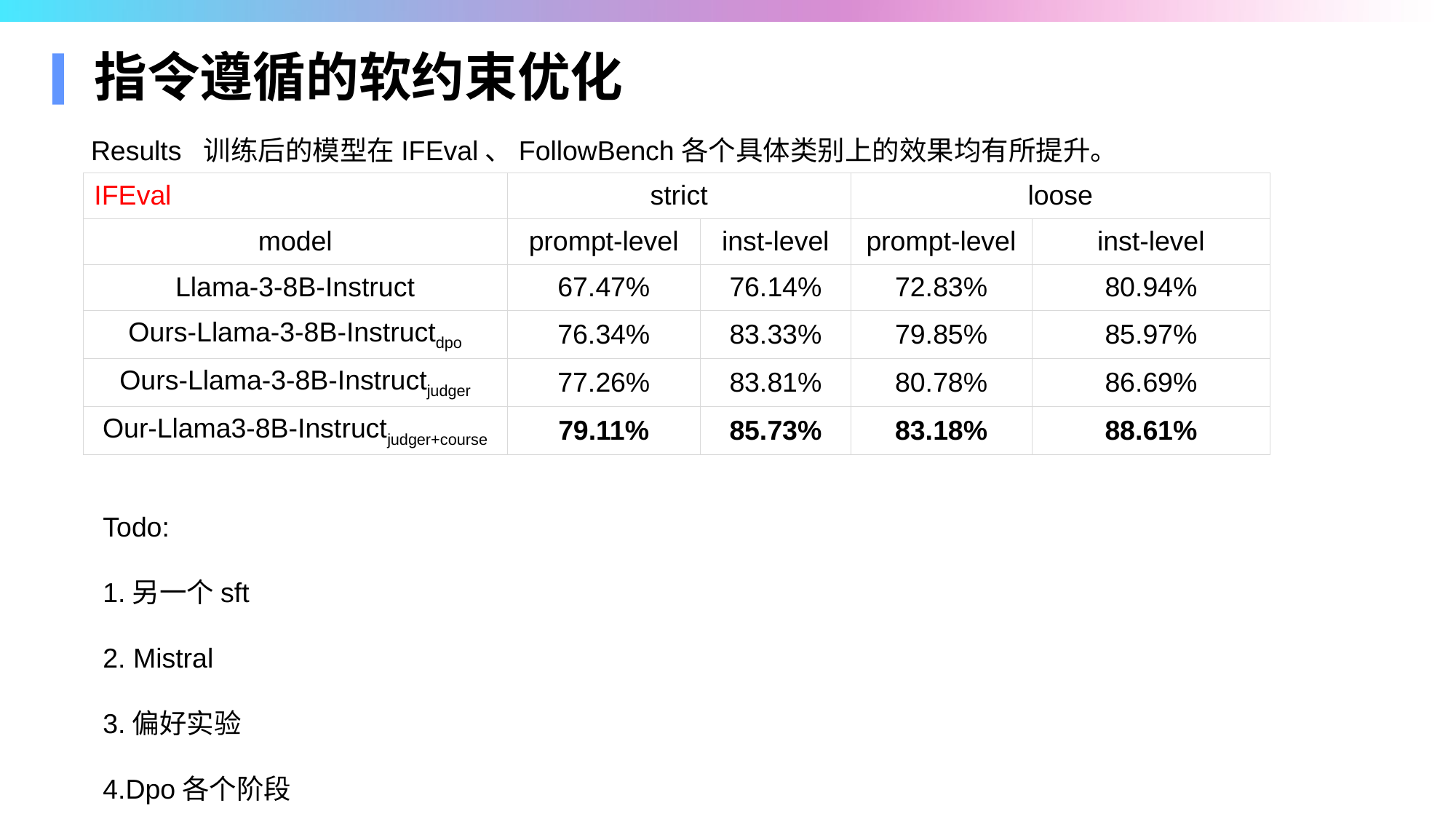

# 指令遵循的软约束优化
        Results  训练后的模型在IFEval、FollowBench各个具体类别上的效果均有所提升。

| IFEval | strict |  | loose |  |
| --- | --- | --- | --- | --- |
| model | prompt-level | inst-level | prompt-level | inst-level |
| Llama-3-8B-Instruct | 67.47% | 76.14% | 72.83% | 80.94% |
| Ours-Llama-3-8B-Instructdpo | 76.34% | 83.33% | 79.85% | 85.97% |
| Ours-Llama-3-8B-Instructjudger | 77.26% | 83.81% | 80.78% | 86.69% |
| Our-Llama3-8B-Instructjudger+course | 79.11% | 85.73% | 83.18% | 88.61% |
Todo:

1.另一个sft

2. Mistral

3.偏好实验

4.Dpo各个阶段